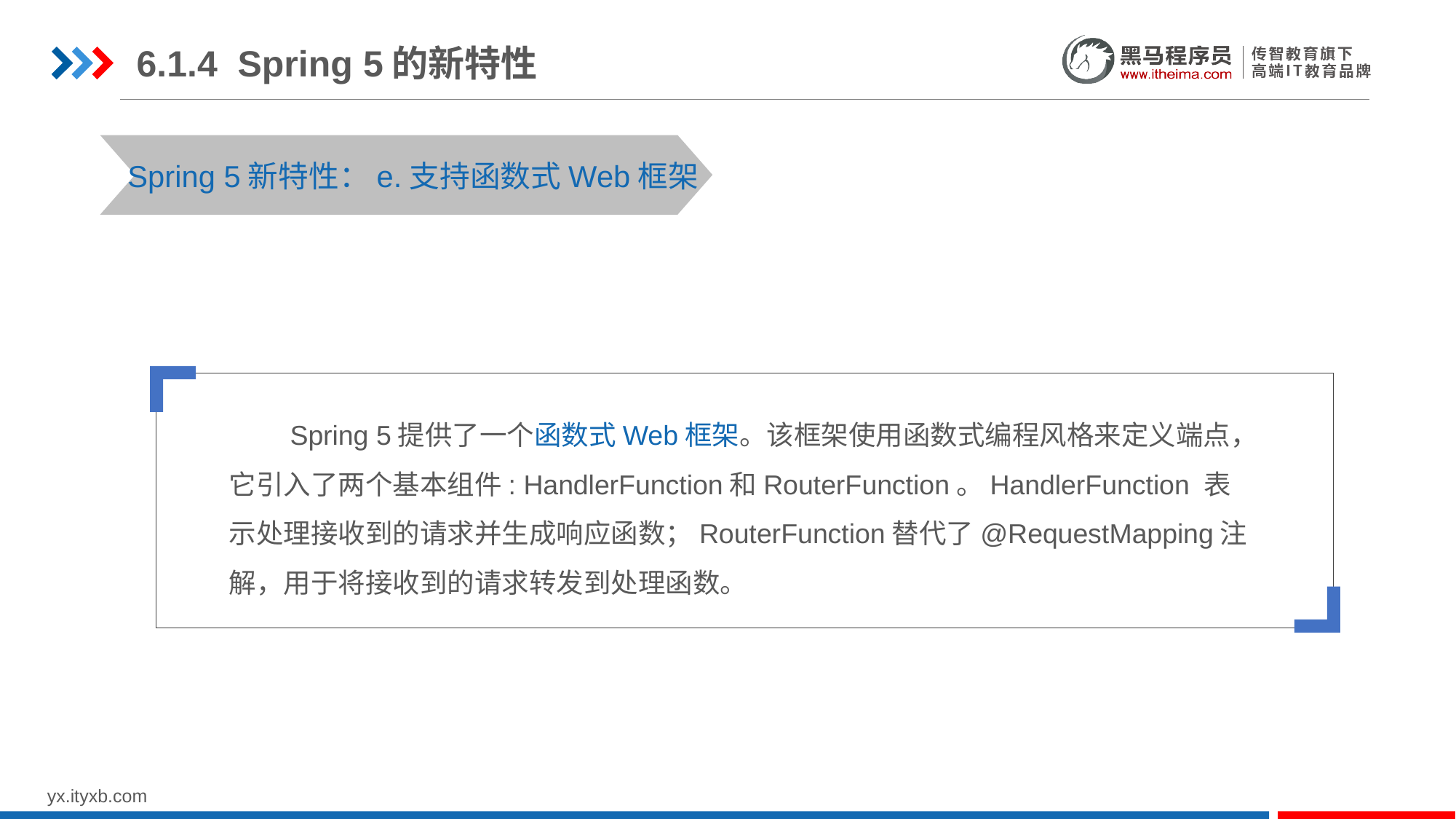

6.1.4  Spring 5的新特性

STEP  01
STEP  03
Spring 5新特性：e.支持函数式Web框架

        Spring 5提供了一个函数式Web框架。该框架使用函数式编程风格来定义端点，它引入了两个基本组件: HandlerFunction和RouterFunction。HandlerFunction 表示处理接收到的请求并生成响应函数；RouterFunction替代了@RequestMapping注解，用于将接收到的请求转发到处理函数。